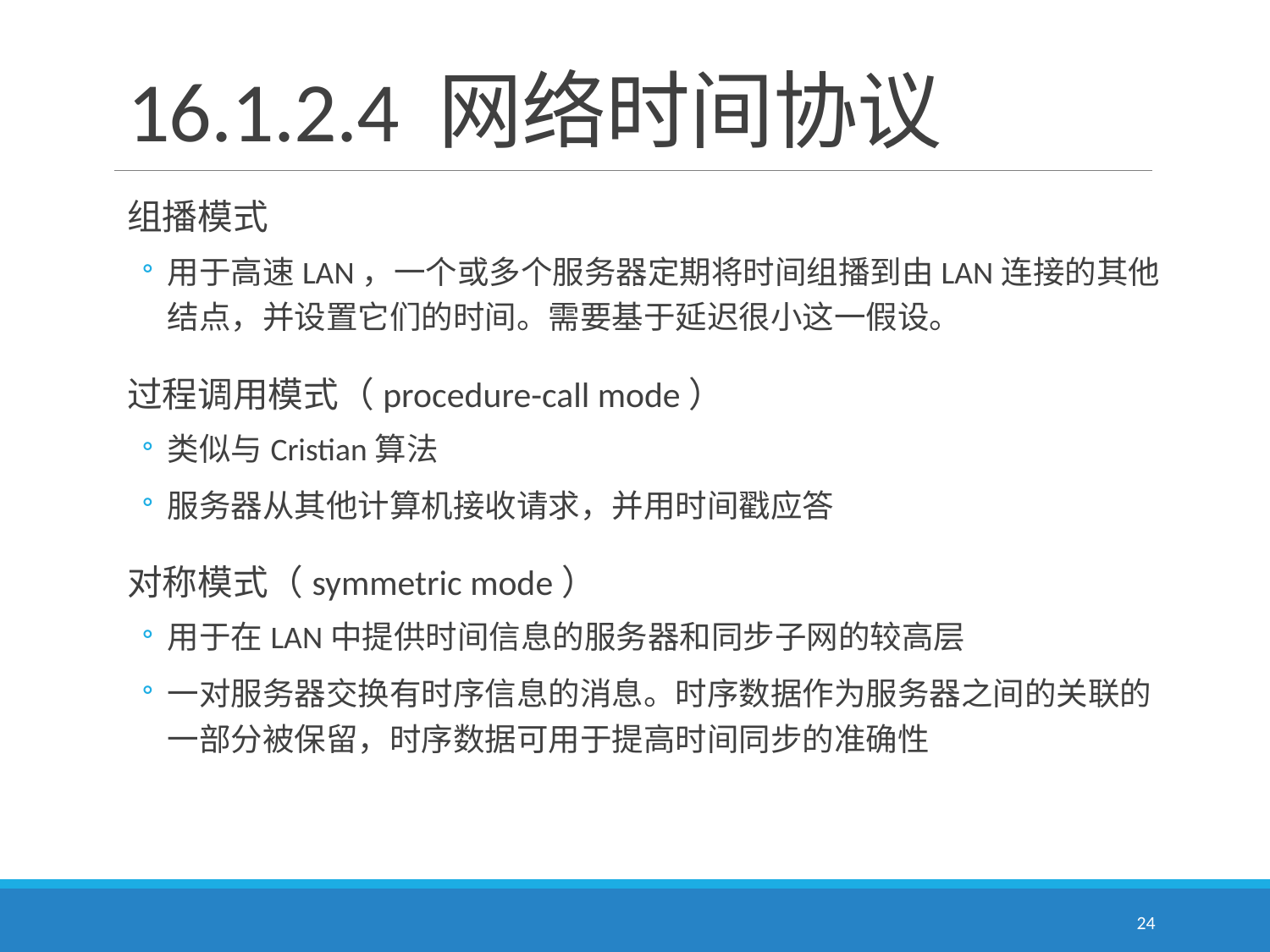

# 16.1.2.4 网络时间协议
组播模式
用于高速LAN，一个或多个服务器定期将时间组播到由LAN连接的其他结点，并设置它们的时间。需要基于延迟很小这一假设。
过程调用模式（procedure-call mode）
类似与Cristian算法
服务器从其他计算机接收请求，并用时间戳应答
对称模式（symmetric mode）
用于在LAN中提供时间信息的服务器和同步子网的较高层
一对服务器交换有时序信息的消息。时序数据作为服务器之间的关联的一部分被保留，时序数据可用于提高时间同步的准确性
24